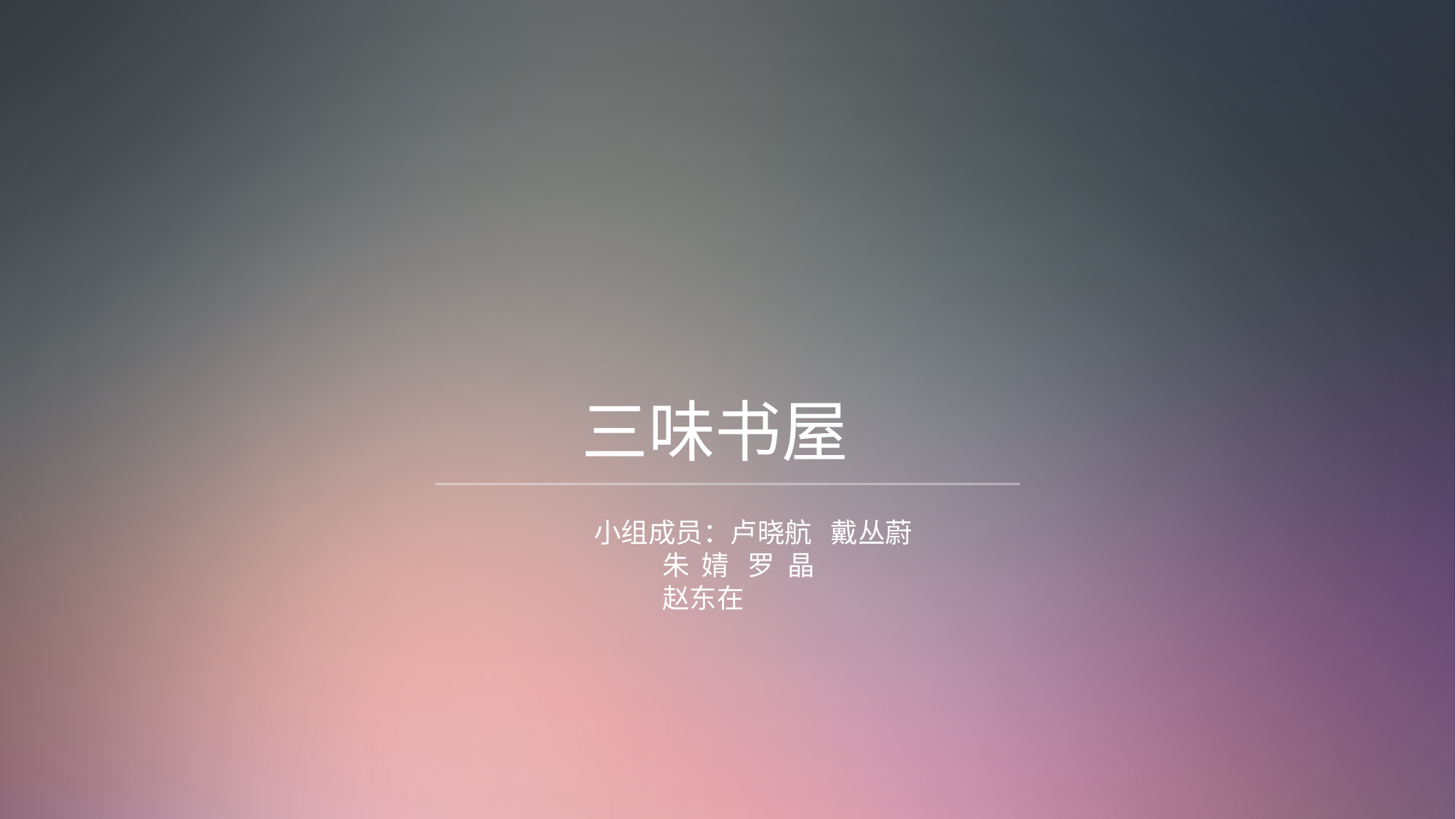

三味书屋
小组成员：卢晓航   戴丛蔚
          朱  婧   罗  晶
          赵东在